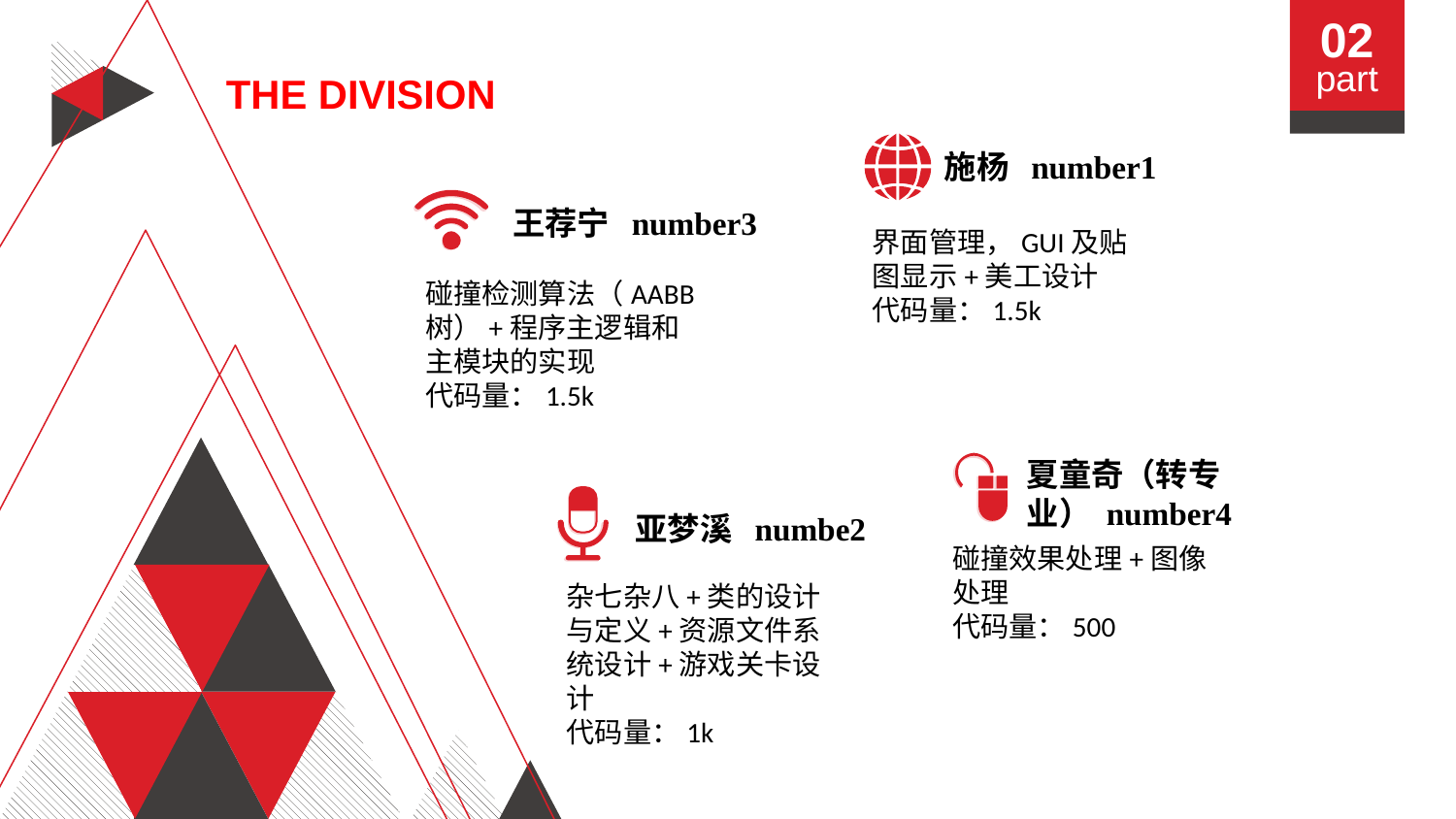

02
part

THE DIVISION

施杨  number1

王荐宁  number3
界面管理，GUI及贴图显示+美工设计
代码量：1.5k

碰撞检测算法（AABB树）+程序主逻辑和主模块的实现
代码量：1.5k

夏童奇（转专业） number4

亚梦溪  numbe2
碰撞效果处理+图像处理
代码量：500
杂七杂八+类的设计与定义+资源文件系统设计+游戏关卡设计
代码量：1k